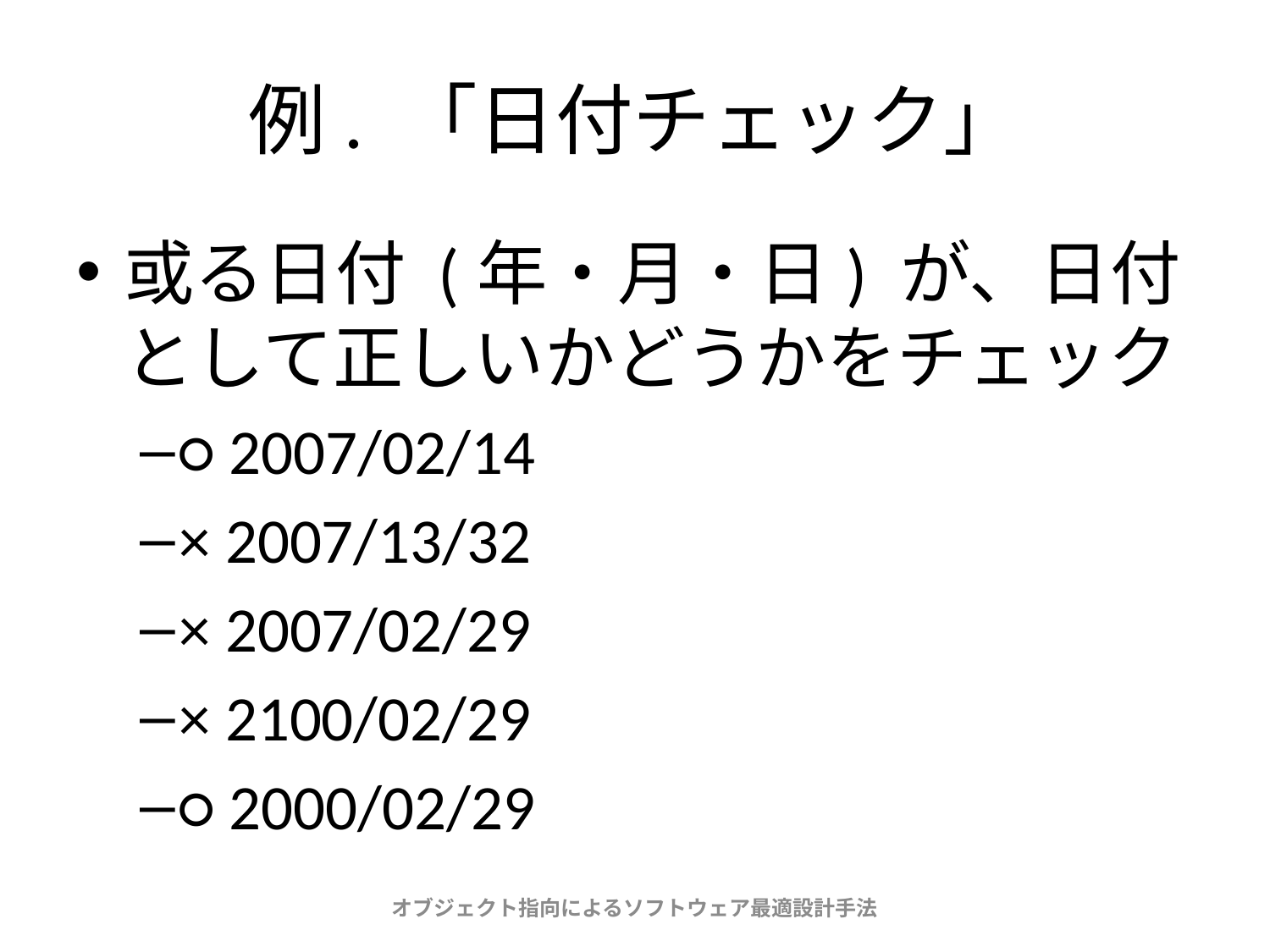

# 例. 「日付チェック」
或る日付 (年・月・日) が、日付として正しいかどうかをチェック
○ 2007/02/14
× 2007/13/32
× 2007/02/29
× 2100/02/29
○ 2000/02/29
オブジェクト指向によるソフトウェア最適設計手法